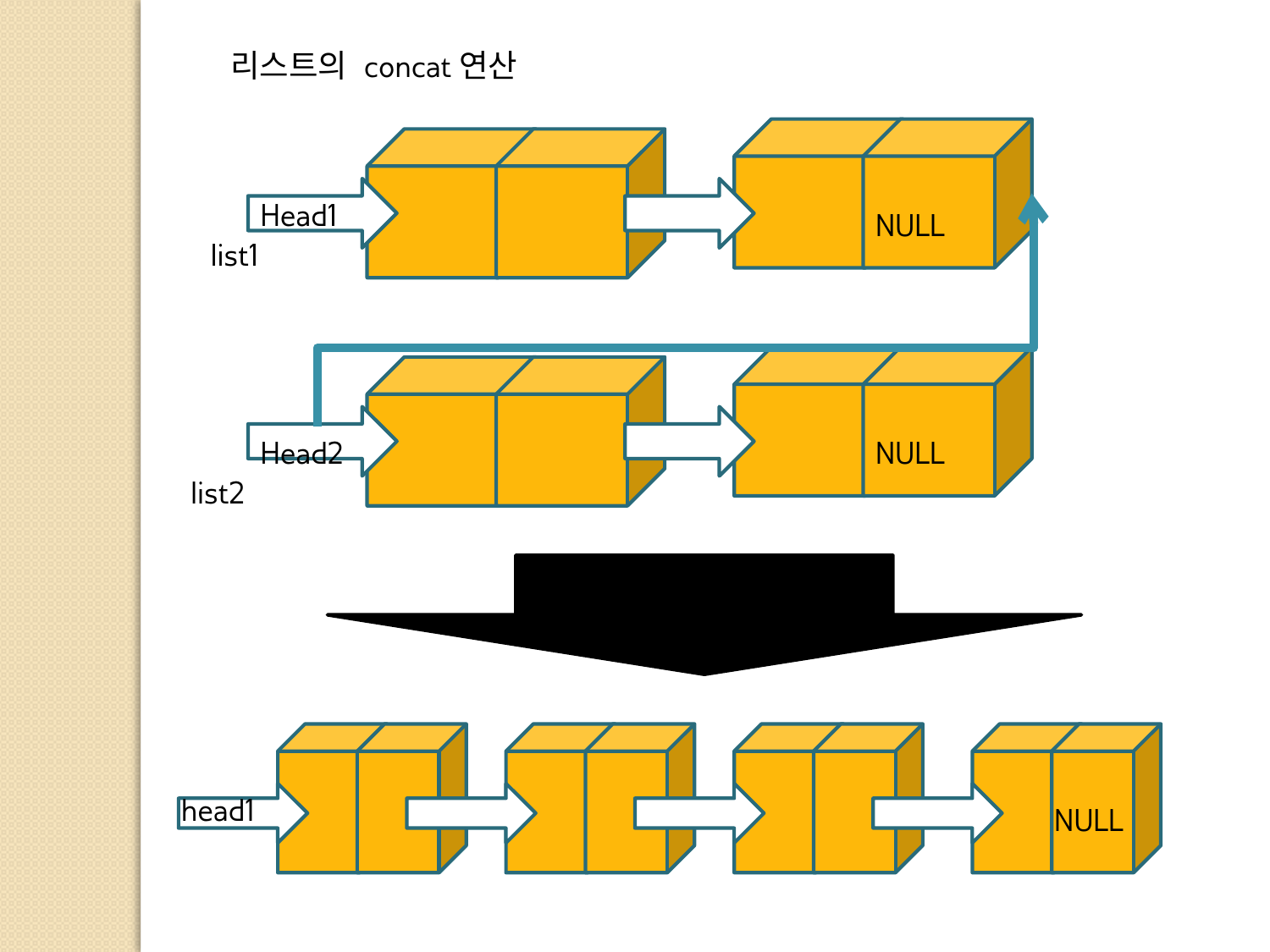

리스트의 concat연산

Head1
NULL
list1

Head2
NULL
list2

head1

NULL